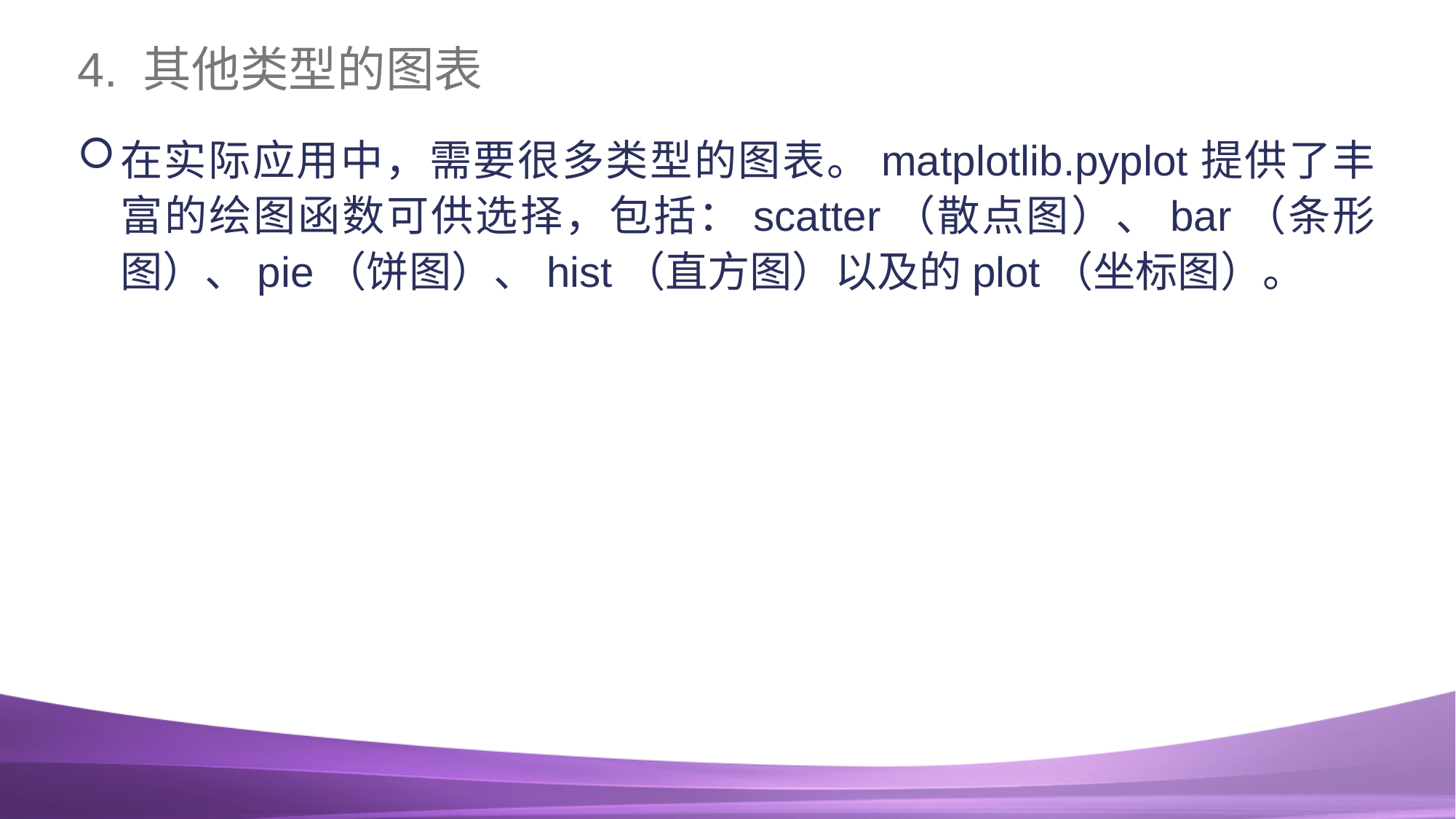

# 4. 其他类型的图表
在实际应用中，需要很多类型的图表。matplotlib.pyplot提供了丰富的绘图函数可供选择，包括：scatter（散点图）、bar（条形图）、pie（饼图）、hist（直方图）以及的plot（坐标图）。